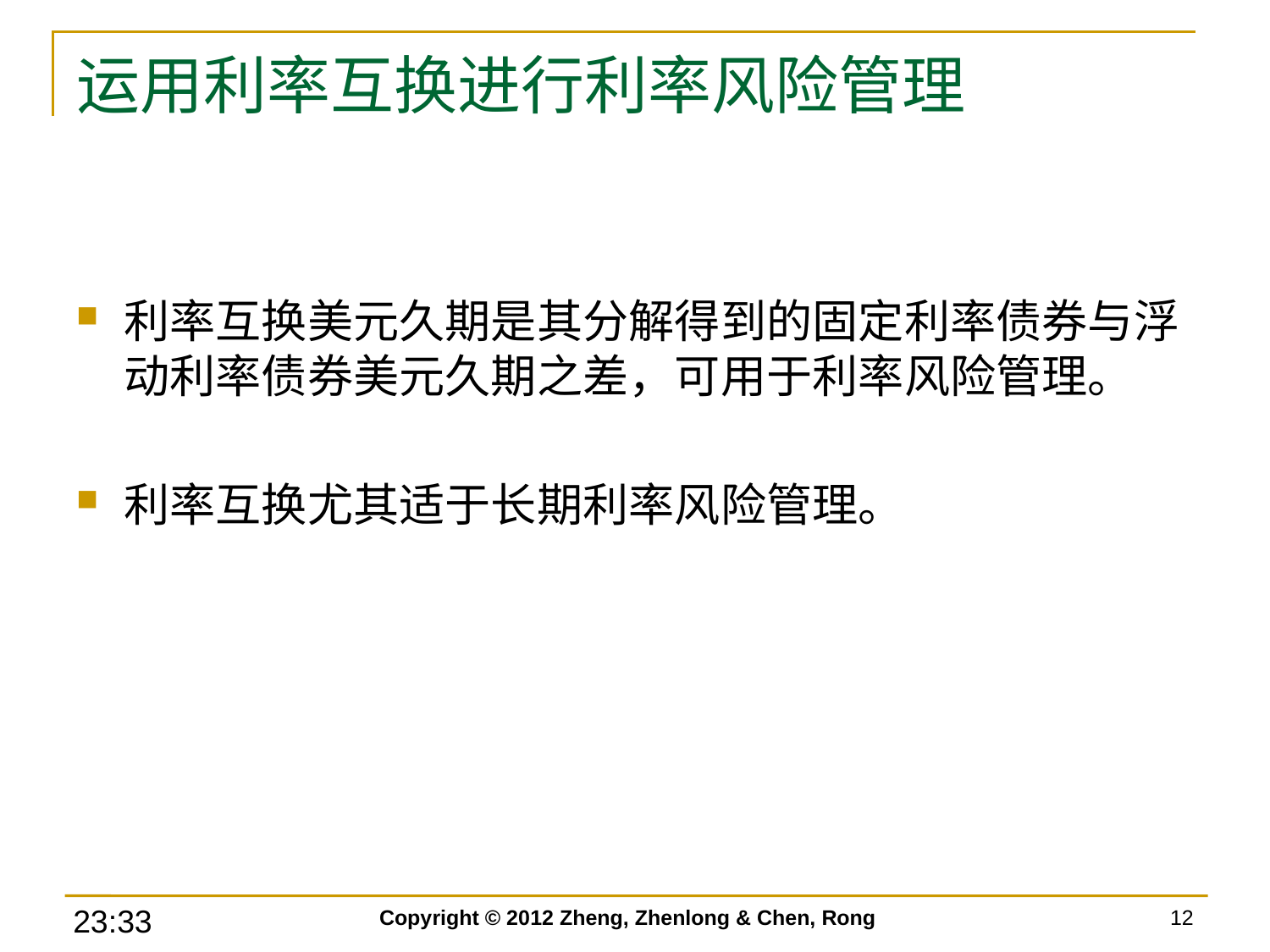

# 运用利率互换进行利率风险管理

利率互换美元久期是其分解得到的固定利率债券与浮动利率债券美元久期之差，可用于利率风险管理。

利率互换尤其适于长期利率风险管理。
Copyright © 2012 Zheng, Zhenlong & Chen, Rong
12